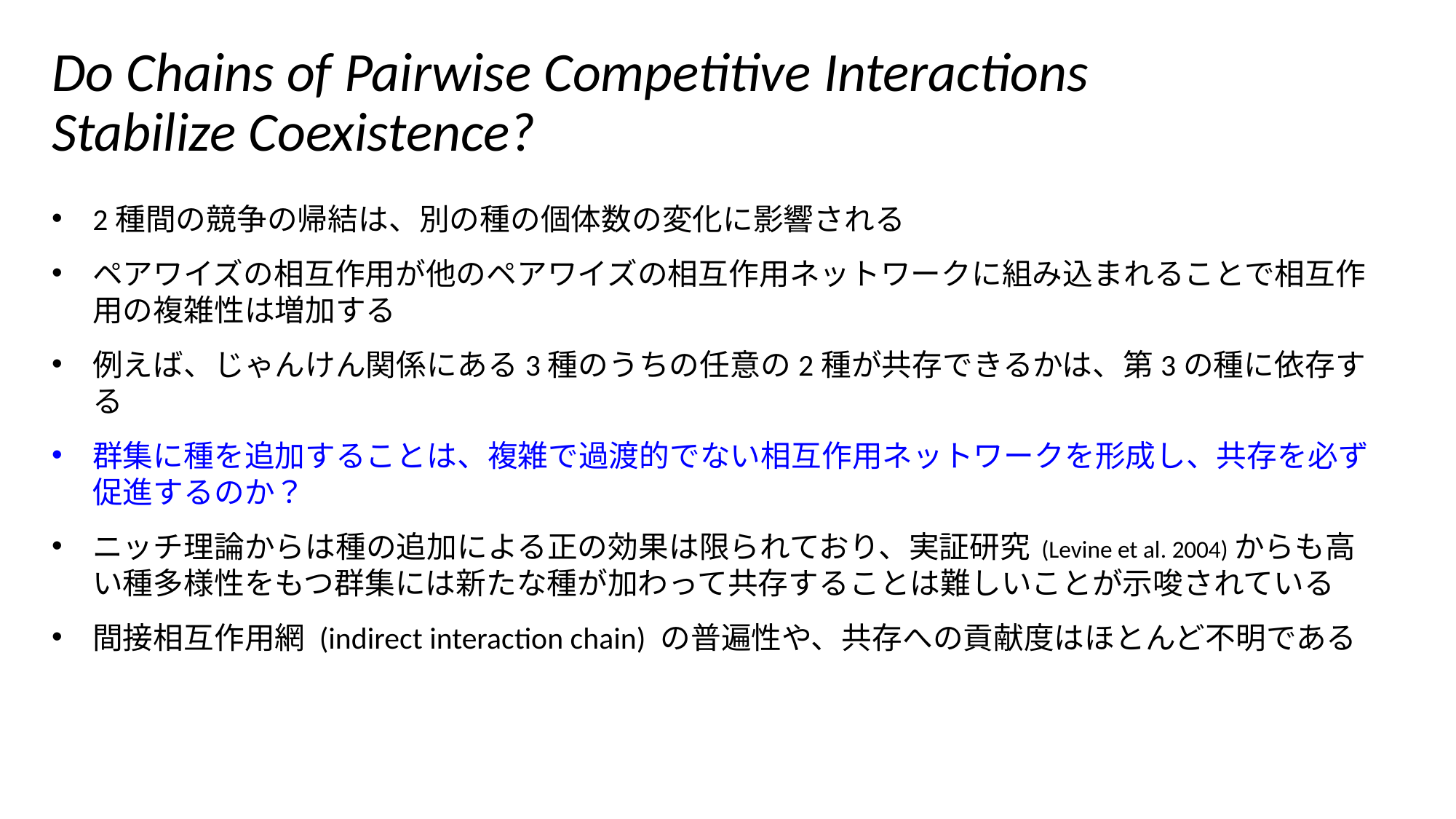

Do Chains of Pairwise Competitive Interactions Stabilize Coexistence?
2種間の競争の帰結は、別の種の個体数の変化に影響される
ペアワイズの相互作用が他のペアワイズの相互作用ネットワークに組み込まれることで相互作用の複雑性は増加する
例えば、じゃんけん関係にある3種のうちの任意の2種が共存できるかは、第3の種に依存する
群集に種を追加することは、複雑で過渡的でない相互作用ネットワークを形成し、共存を必ず促進するのか？
ニッチ理論からは種の追加による正の効果は限られており、実証研究 (Levine et al. 2004)からも高い種多様性をもつ群集には新たな種が加わって共存することは難しいことが示唆されている
間接相互作用網 (indirect interaction chain) の普遍性や、共存への貢献度はほとんど不明である